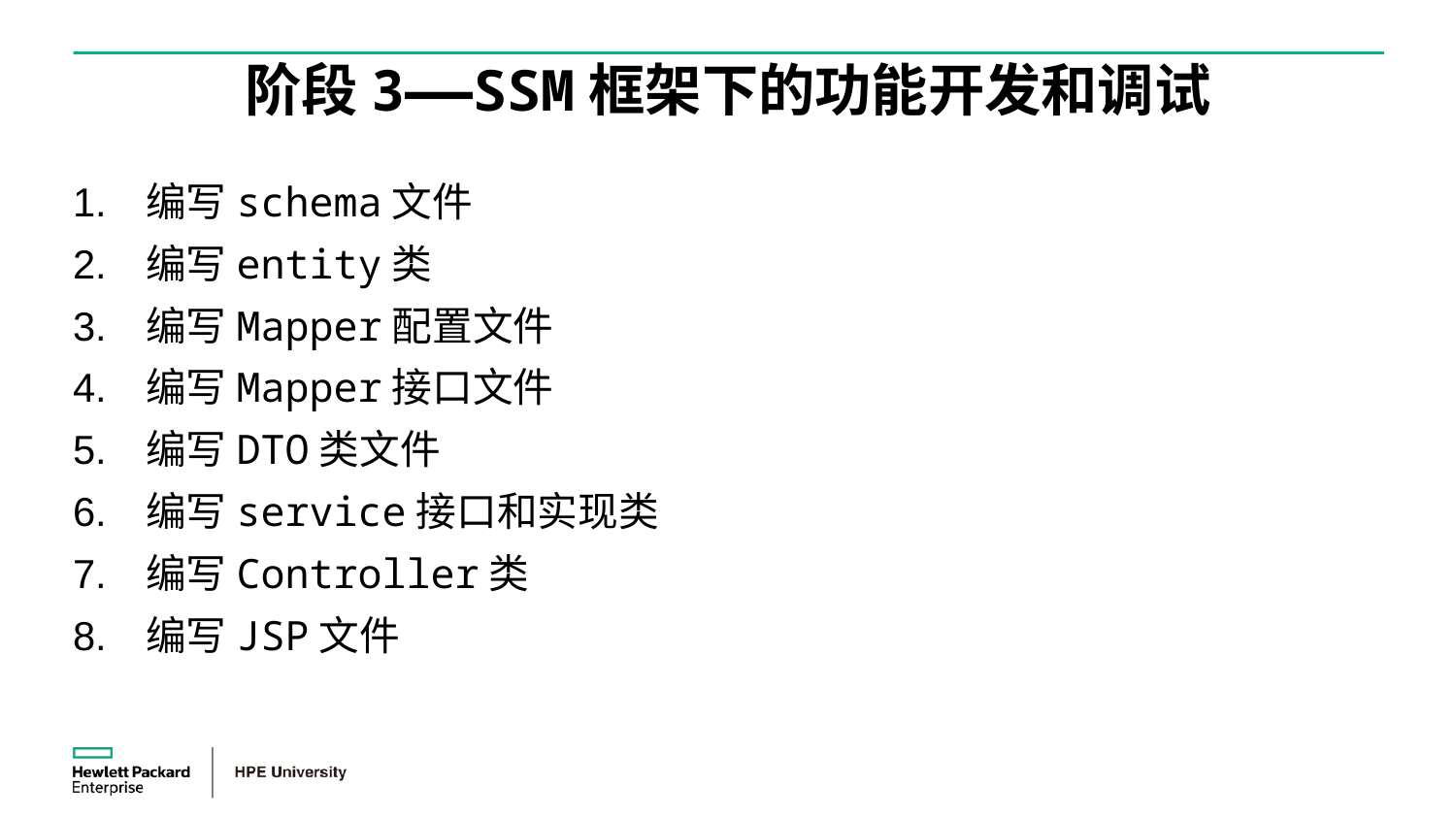

# 阶段3——SSM框架下的功能开发和调试
编写schema文件
编写entity类
编写Mapper配置文件
编写Mapper接口文件
编写DTO类文件
编写service接口和实现类
编写Controller类
编写JSP文件